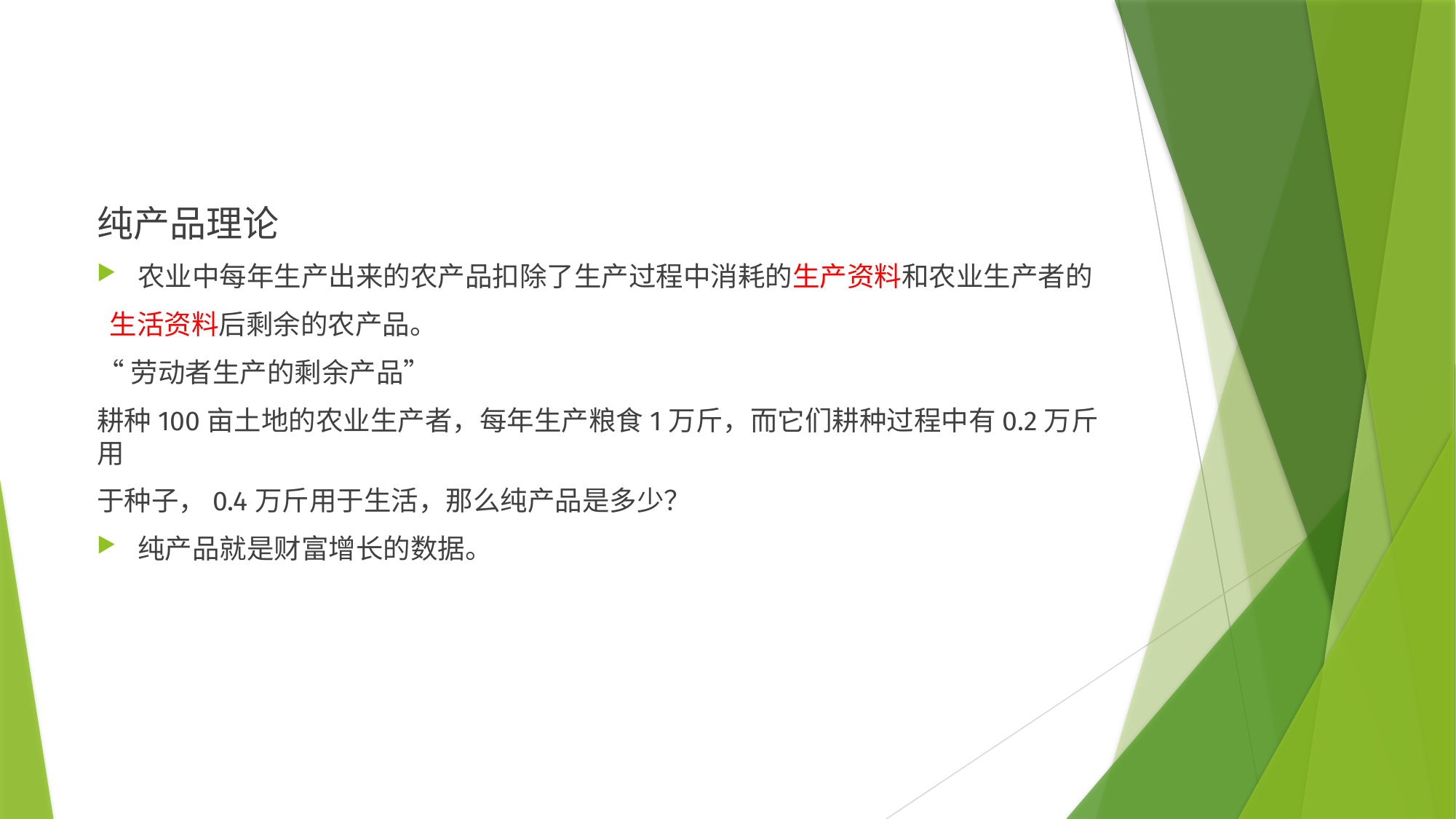

纯产品理论
农业中每年生产出来的农产品扣除了生产过程中消耗的生产资料和农业生产者的
 生活资料后剩余的农产品。
“劳动者生产的剩余产品”
耕种100亩土地的农业生产者，每年生产粮食1万斤，而它们耕种过程中有0.2万斤用
于种子，0.4万斤用于生活，那么纯产品是多少？
纯产品就是财富增长的数据。